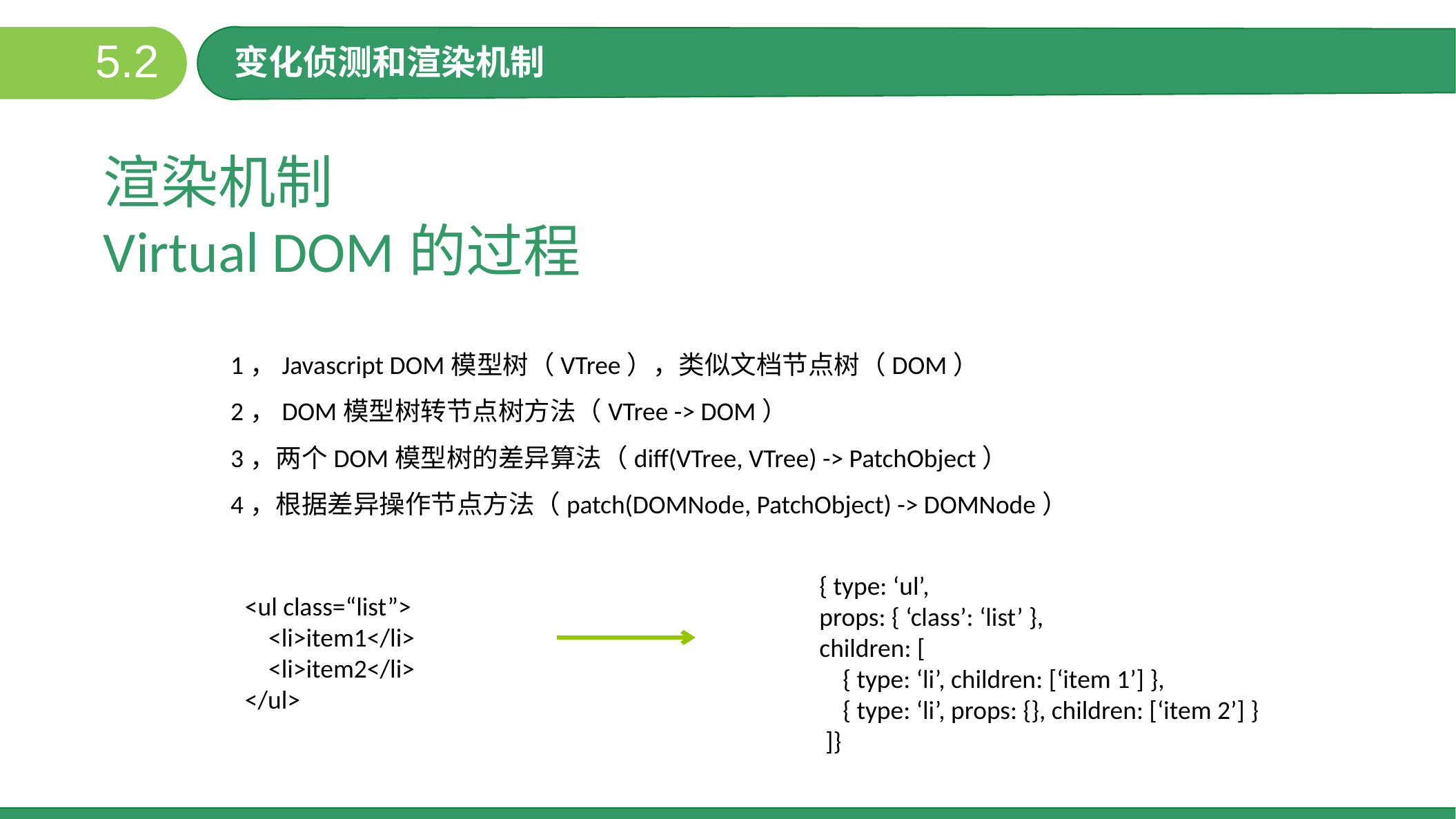

5.2

变化侦测和渲染机制

渲染机制
Virtual DOM的过程
1，Javascript DOM模型树（VTree），类似文档节点树（DOM）
2，DOM模型树转节点树方法（VTree -> DOM）
3，两个DOM模型树的差异算法（diff(VTree, VTree) -> PatchObject）
4，根据差异操作节点方法（patch(DOMNode, PatchObject) -> DOMNode）
{ type: ‘ul’,
props: { ‘class’: ‘list’ },
children: [
    { type: ‘li’, children: [‘item 1’] },
    { type: ‘li’, props: {}, children: [‘item 2’] }
 ]}
<ul class=“list”>
    <li>item1</li>
    <li>item2</li>
</ul>